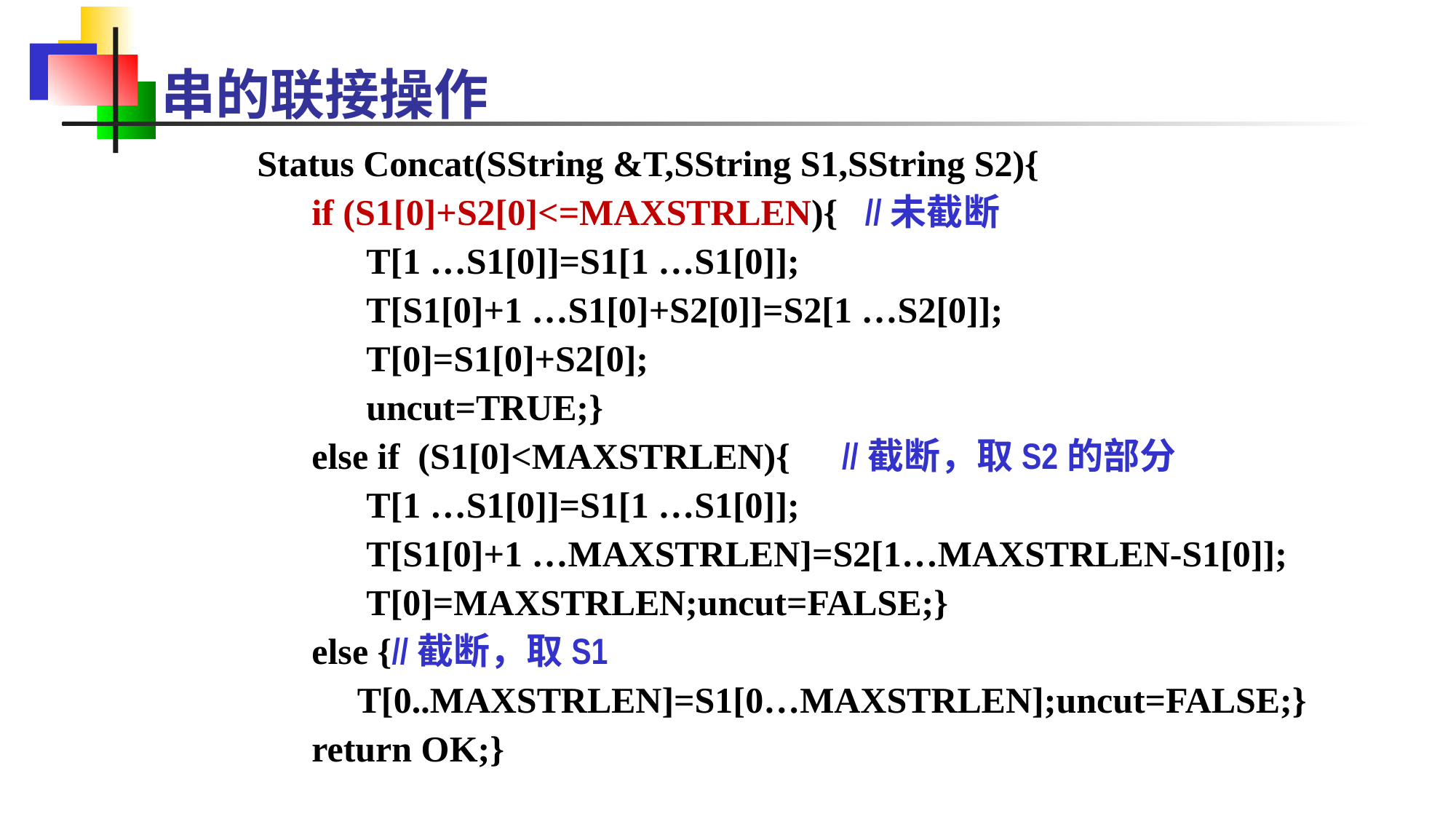

# 串的联接操作
Status Concat(SString &T,SString S1,SString S2){
if (S1[0]+S2[0]<=MAXSTRLEN){   //未截断
      T[1 …S1[0]]=S1[1 …S1[0]];
      T[S1[0]+1 …S1[0]+S2[0]]=S2[1 …S2[0]];
      T[0]=S1[0]+S2[0];
      uncut=TRUE;}
else if  (S1[0]<MAXSTRLEN){      //截断，取S2的部分
T[1 …S1[0]]=S1[1 …S1[0]];
T[S1[0]+1 …MAXSTRLEN]=S2[1…MAXSTRLEN-S1[0]];
T[0]=MAXSTRLEN;uncut=FALSE;}
else {//截断，取S1
     T[0..MAXSTRLEN]=S1[0…MAXSTRLEN];uncut=FALSE;}
return OK;}